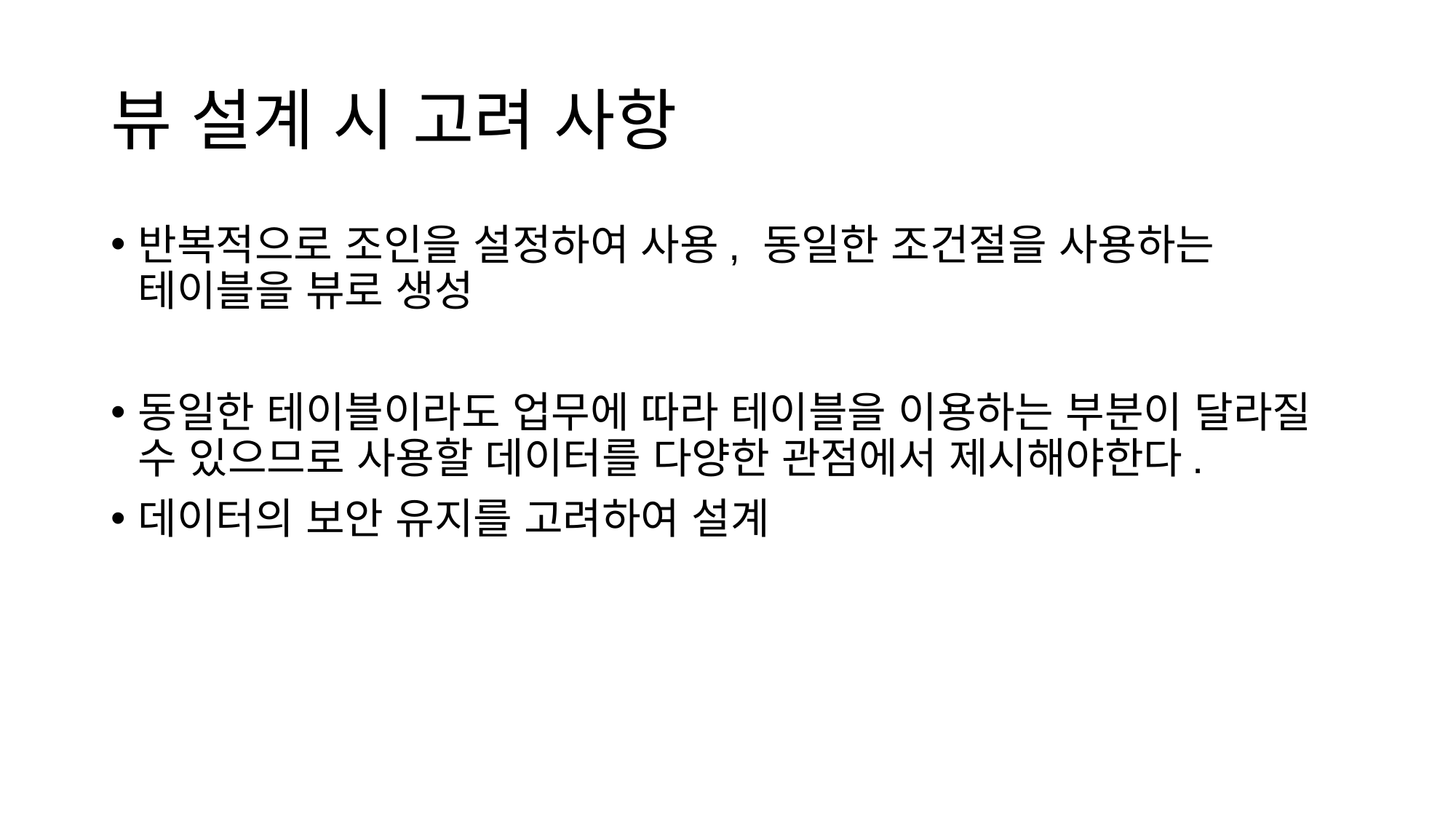

# 뷰 설계 시 고려 사항
반복적으로 조인을 설정하여 사용, 동일한 조건절을 사용하는 테이블을 뷰로 생성

동일한 테이블이라도 업무에 따라 테이블을 이용하는 부분이 달라질 수 있으므로 사용할 데이터를 다양한 관점에서 제시해야한다.
데이터의 보안 유지를 고려하여 설계